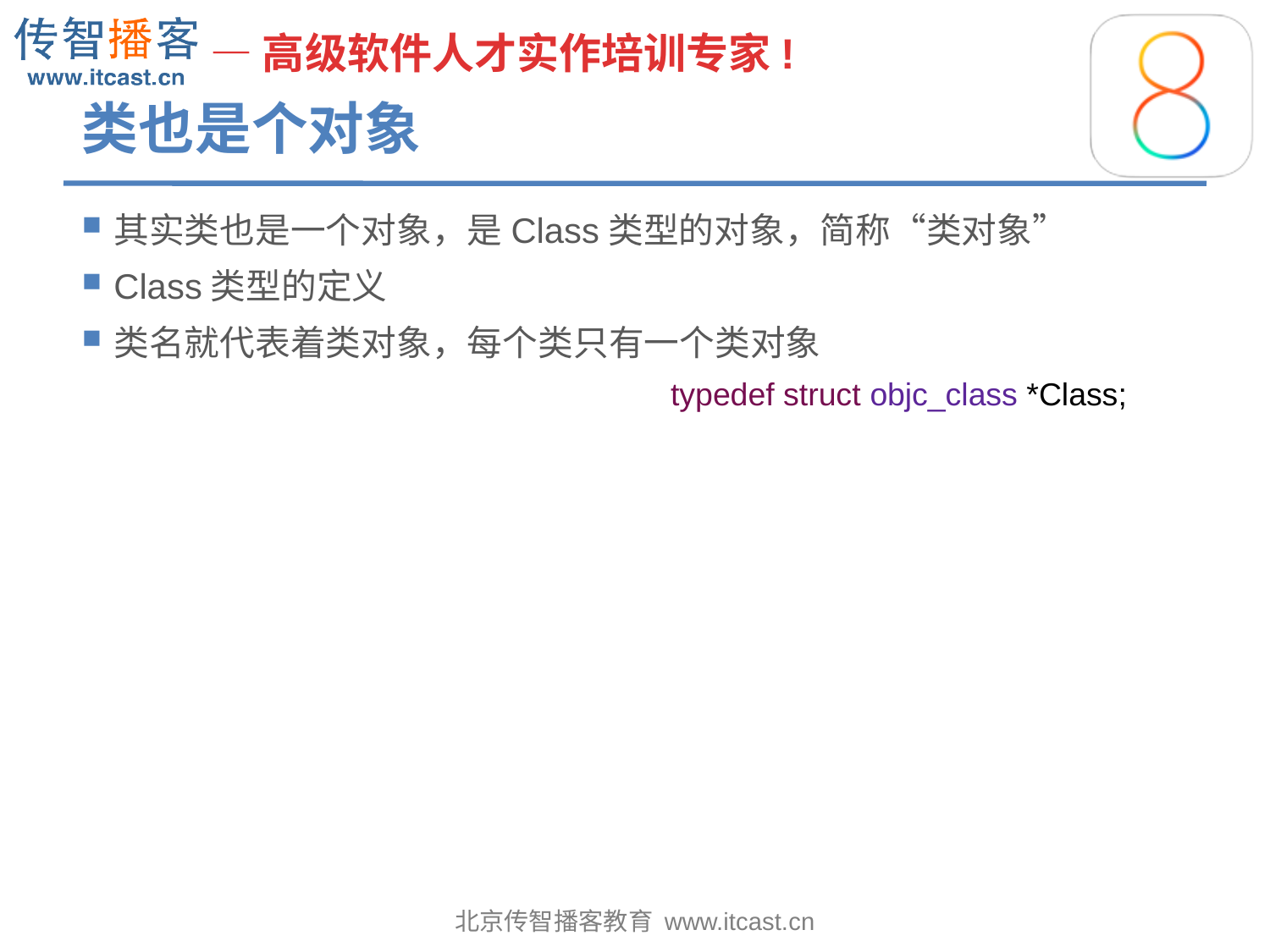

# 类也是个对象
其实类也是一个对象，是Class类型的对象，简称“类对象”
Class类型的定义
类名就代表着类对象，每个类只有一个类对象
typedef struct objc_class *Class;